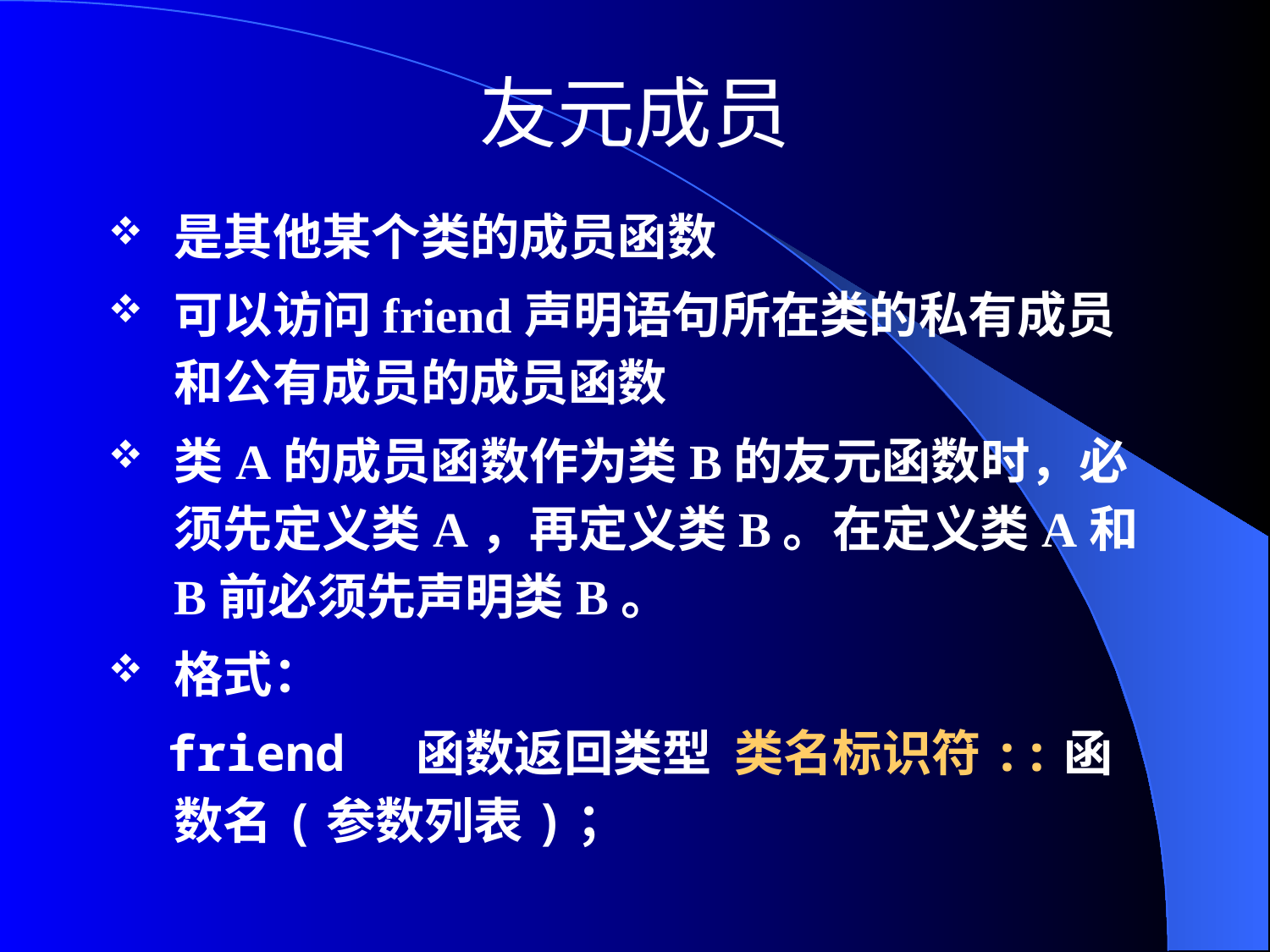

# 友元成员
是其他某个类的成员函数
可以访问friend声明语句所在类的私有成员和公有成员的成员函数
类A的成员函数作为类B的友元函数时，必须先定义类A，再定义类B。在定义类A和B前必须先声明类B。
格式：
  friend  函数返回类型  类名标识符::函数名(参数列表)；